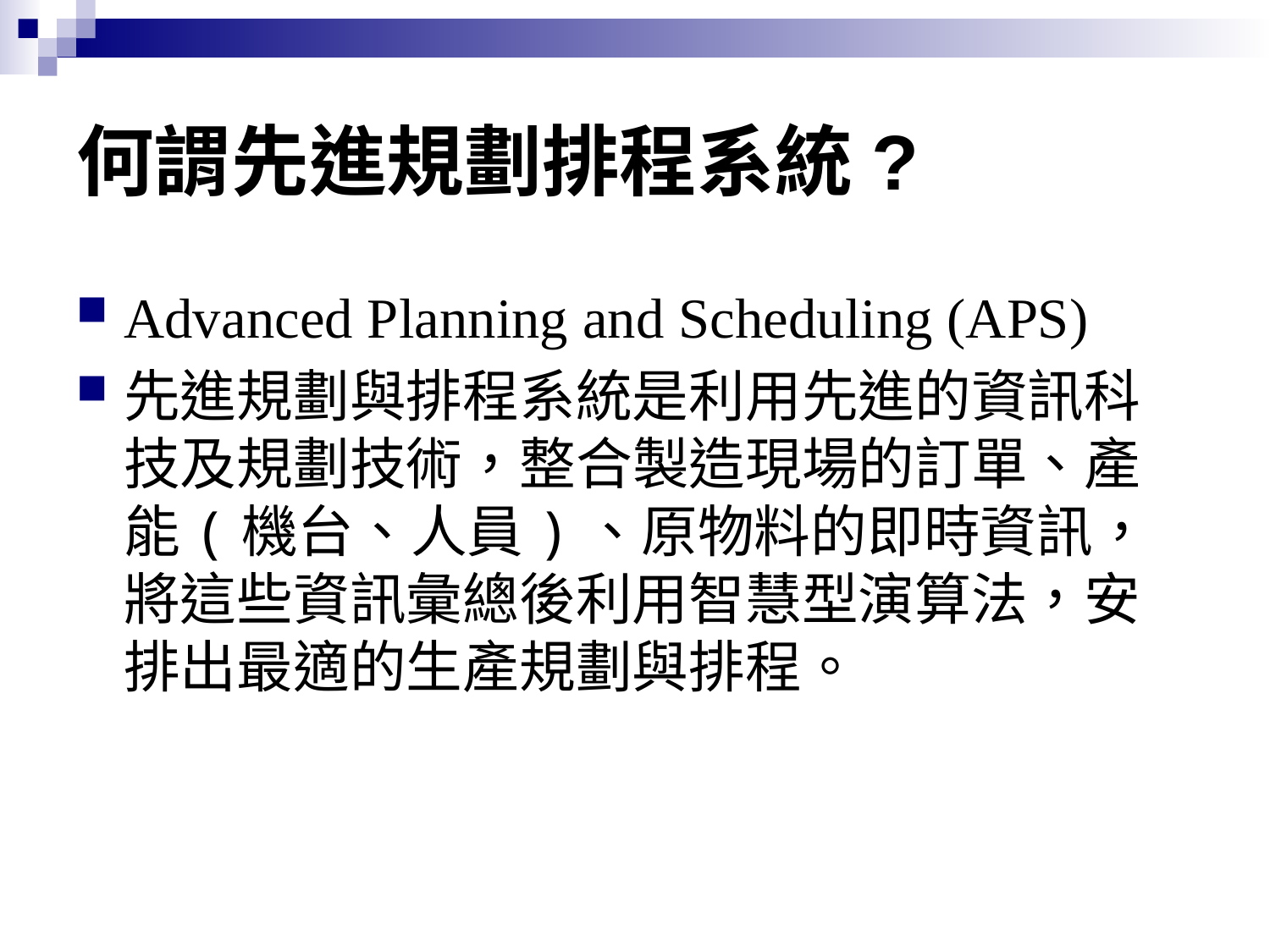

# 何謂先進規劃排程系統?
Advanced Planning and Scheduling (APS)
先進規劃與排程系統是利用先進的資訊科技及規劃技術，整合製造現場的訂單、產能(機台、人員)、原物料的即時資訊，將這些資訊彙總後利用智慧型演算法，安排出最適的生產規劃與排程。